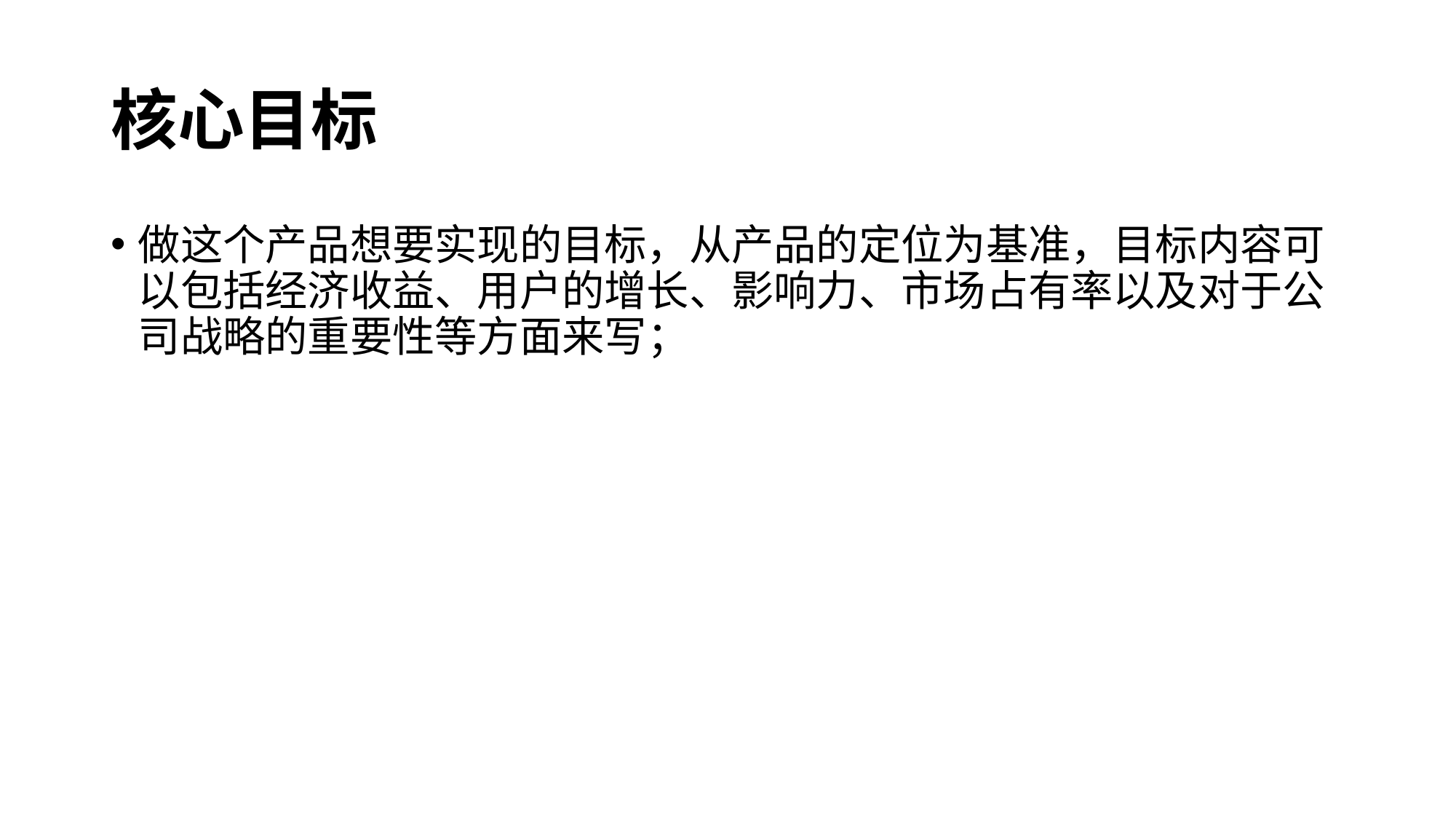

# 核心目标
做这个产品想要实现的目标，从产品的定位为基准，目标内容可以包括经济收益、用户的增长、影响力、市场占有率以及对于公司战略的重要性等方面来写；